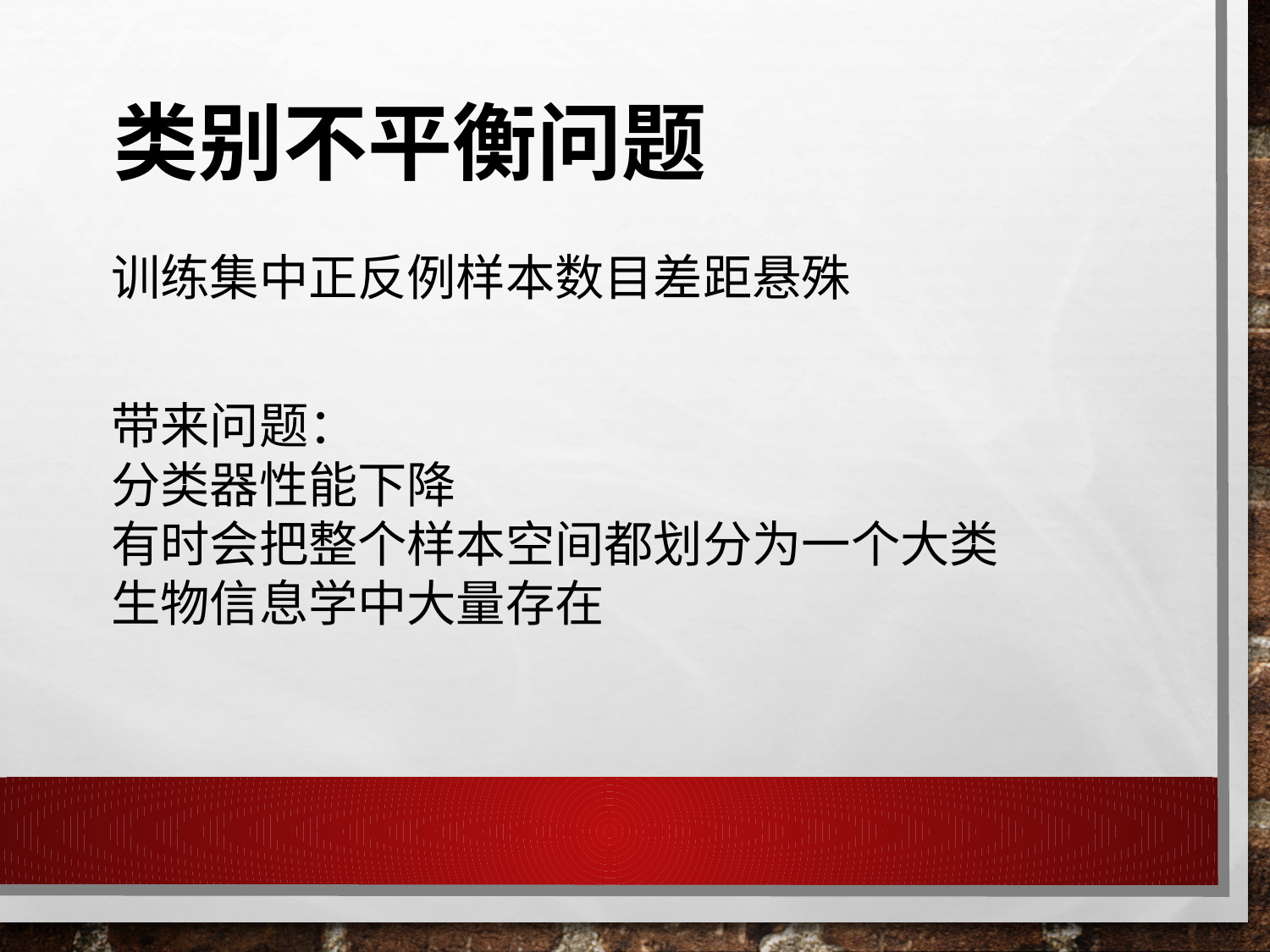

类别不平衡问题
训练集中正反例样本数目差距悬殊

带来问题：
分类器性能下降
有时会把整个样本空间都划分为一个大类
生物信息学中大量存在